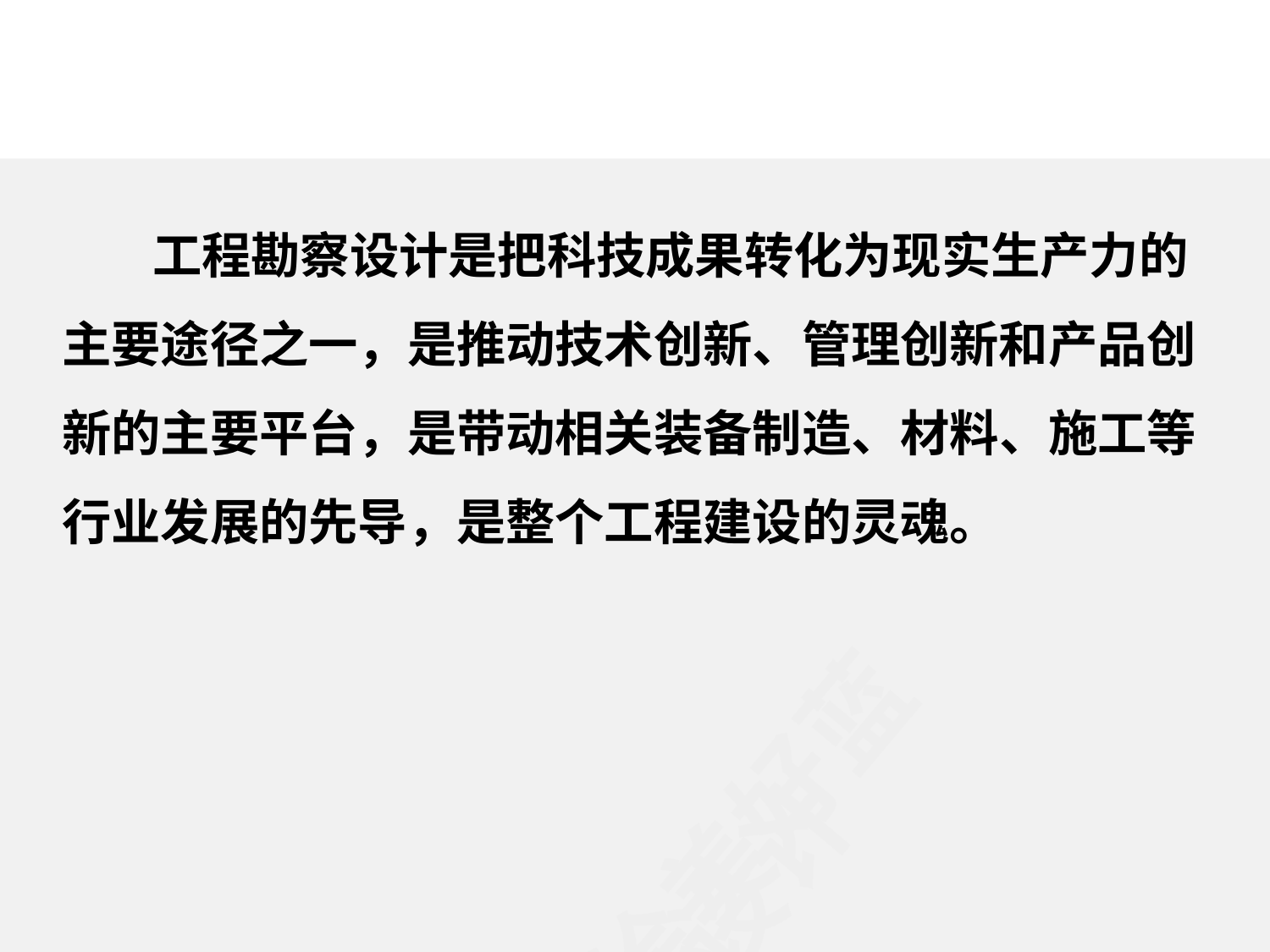

工程勘察设计是把科技成果转化为现实生产力的主要途径之一，是推动技术创新、管理创新和产品创新的主要平台，是带动相关装备制造、材料、施工等行业发展的先导，是整个工程建设的灵魂。